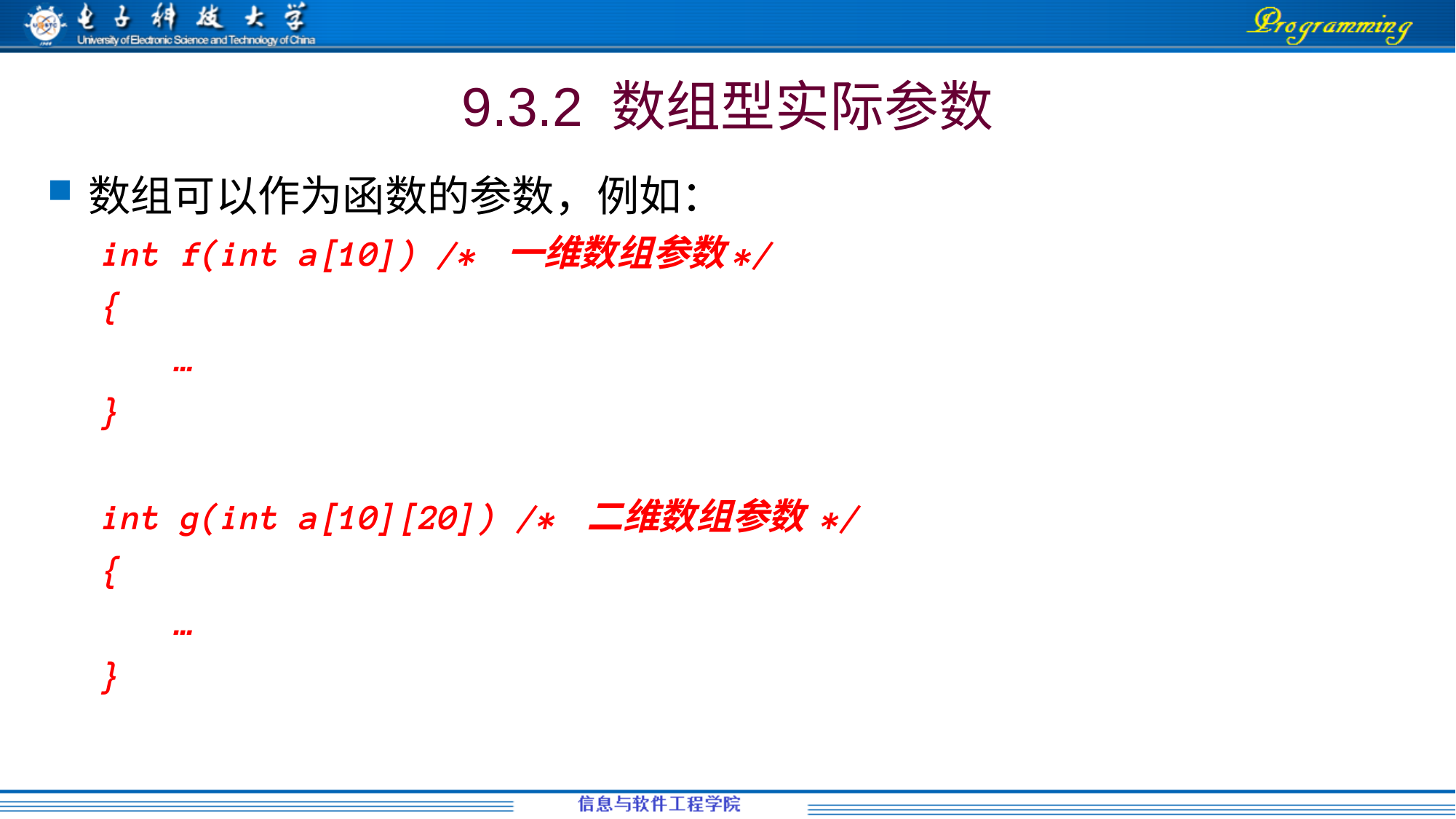

# 9.3.2 数组型实际参数
数组可以作为函数的参数，例如：
int f(int a[10]) /* 一维数组参数*/
{
	  …
}

int g(int a[10][20]) /* 二维数组参数 */
{
	  …
}